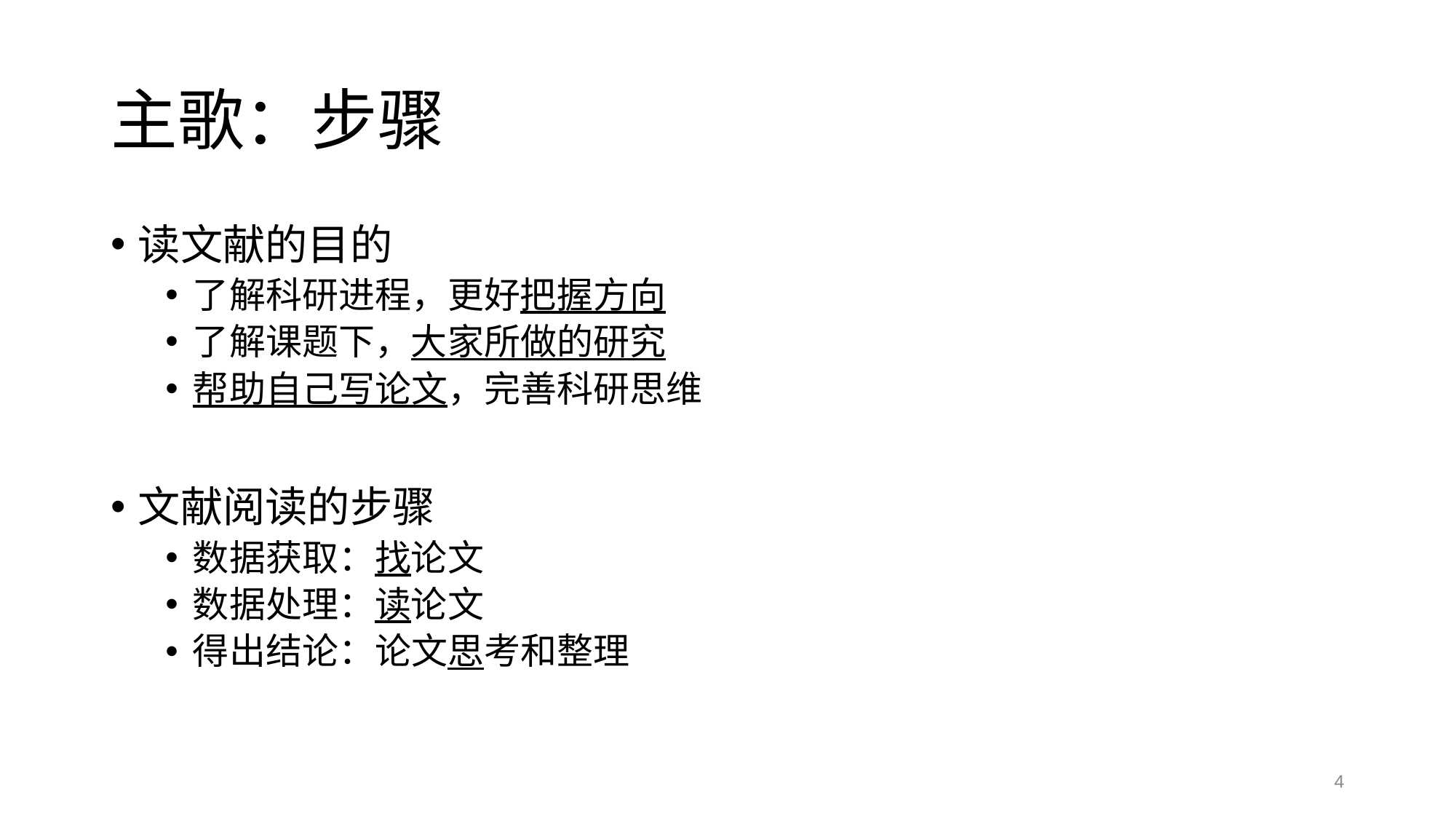

# 主歌：步骤
读文献的目的
了解科研进程，更好把握方向
了解课题下，大家所做的研究
帮助自己写论文，完善科研思维

文献阅读的步骤
数据获取：找论文
数据处理：读论文
得出结论：论文思考和整理
4